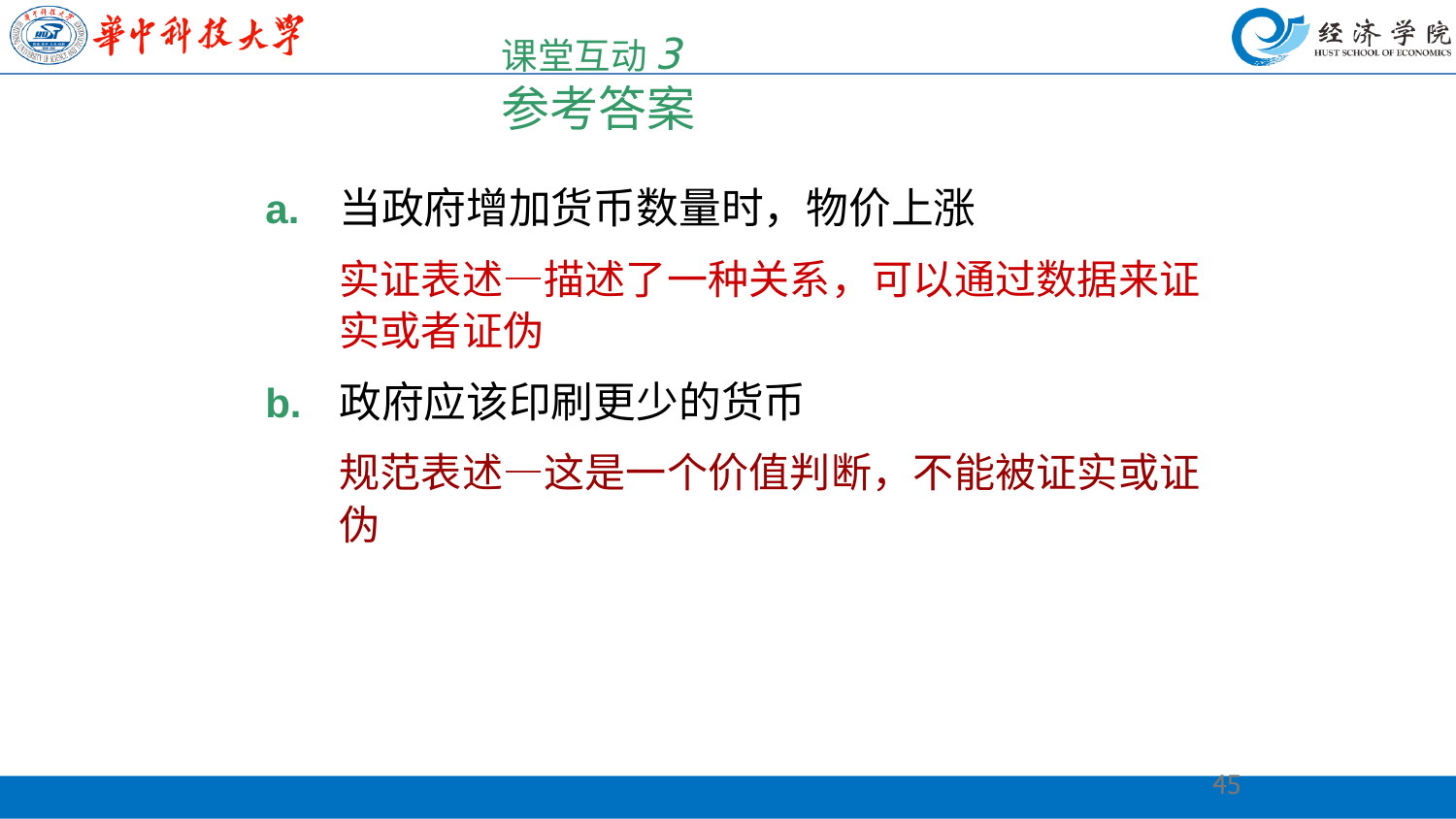

# 课堂互动3 参考答案
a.	当政府增加货币数量时，物价上涨
	实证表述—描述了一种关系，可以通过数据来证实或者证伪
b.	政府应该印刷更少的货币
	规范表述—这是一个价值判断，不能被证实或证伪
45